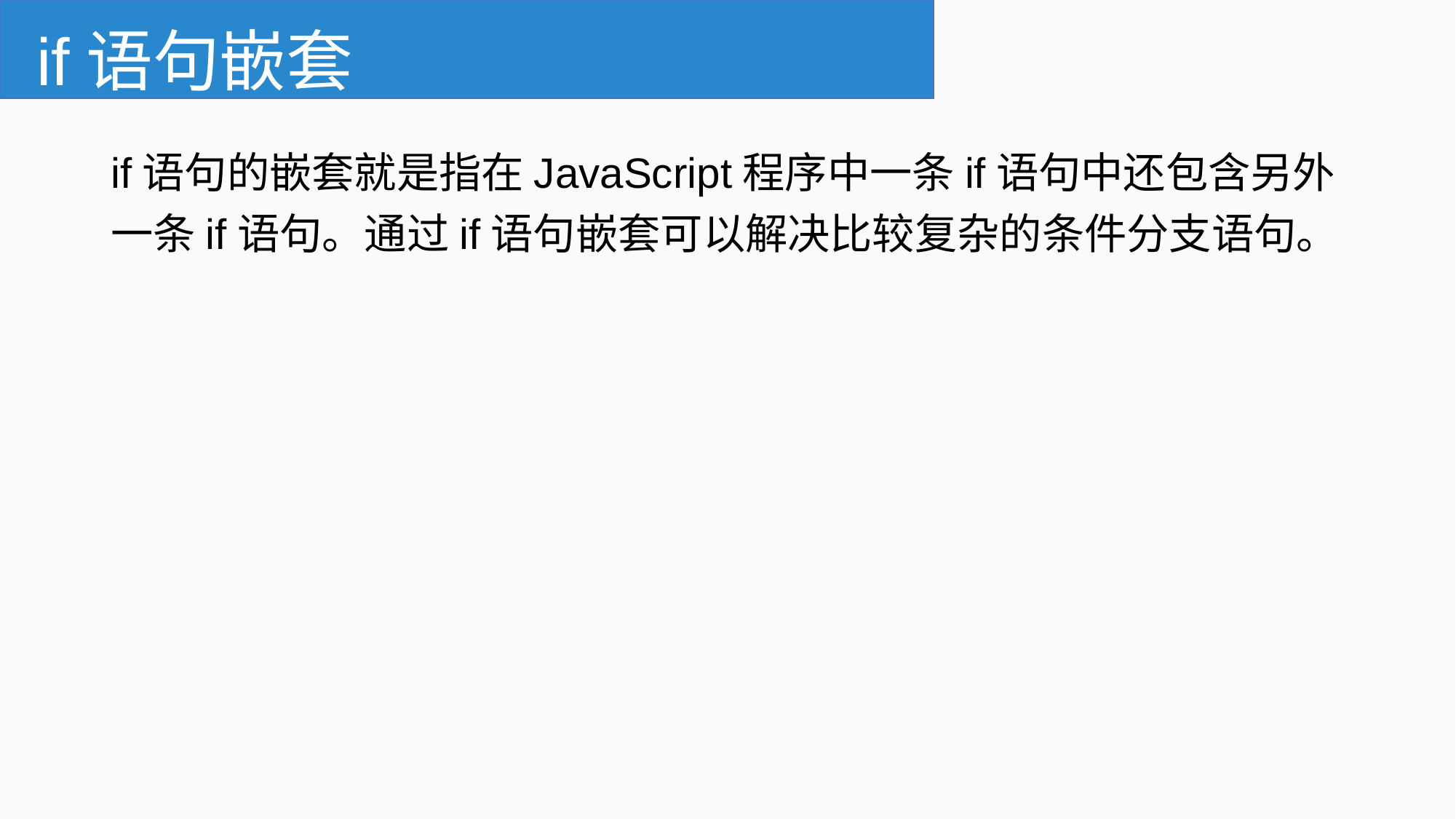

# if语句嵌套
if语句的嵌套就是指在JavaScript程序中一条if语句中还包含另外一条if语句。通过if语句嵌套可以解决比较复杂的条件分支语句。